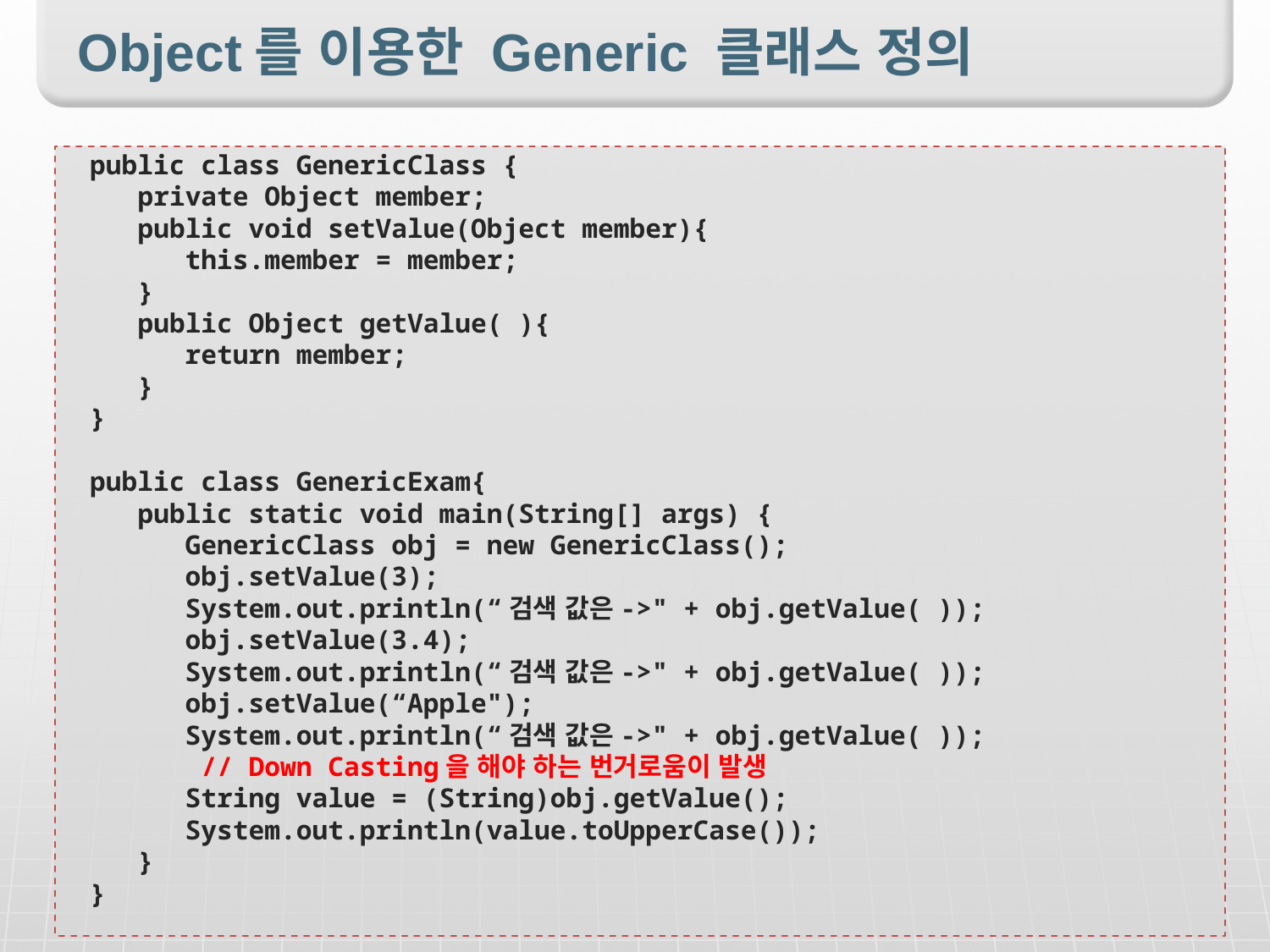

# Object를 이용한 Generic 클래스 정의
public class GenericClass {
   private Object member;
   public void setValue(Object member){
      this.member = member;
   }
   public Object getValue( ){
      return member;
   }
}

public class GenericExam{
   public static void main(String[] args) {
      GenericClass obj = new GenericClass();
      obj.setValue(3);
      System.out.println(“검색 값은->" + obj.getValue( ));
      obj.setValue(3.4);
      System.out.println(“검색 값은->" + obj.getValue( ));
      obj.setValue(“Apple");
      System.out.println(“검색 값은->" + obj.getValue( ));
       // Down Casting을 해야 하는 번거로움이 발생
      String value = (String)obj.getValue();
      System.out.println(value.toUpperCase());
   }
}